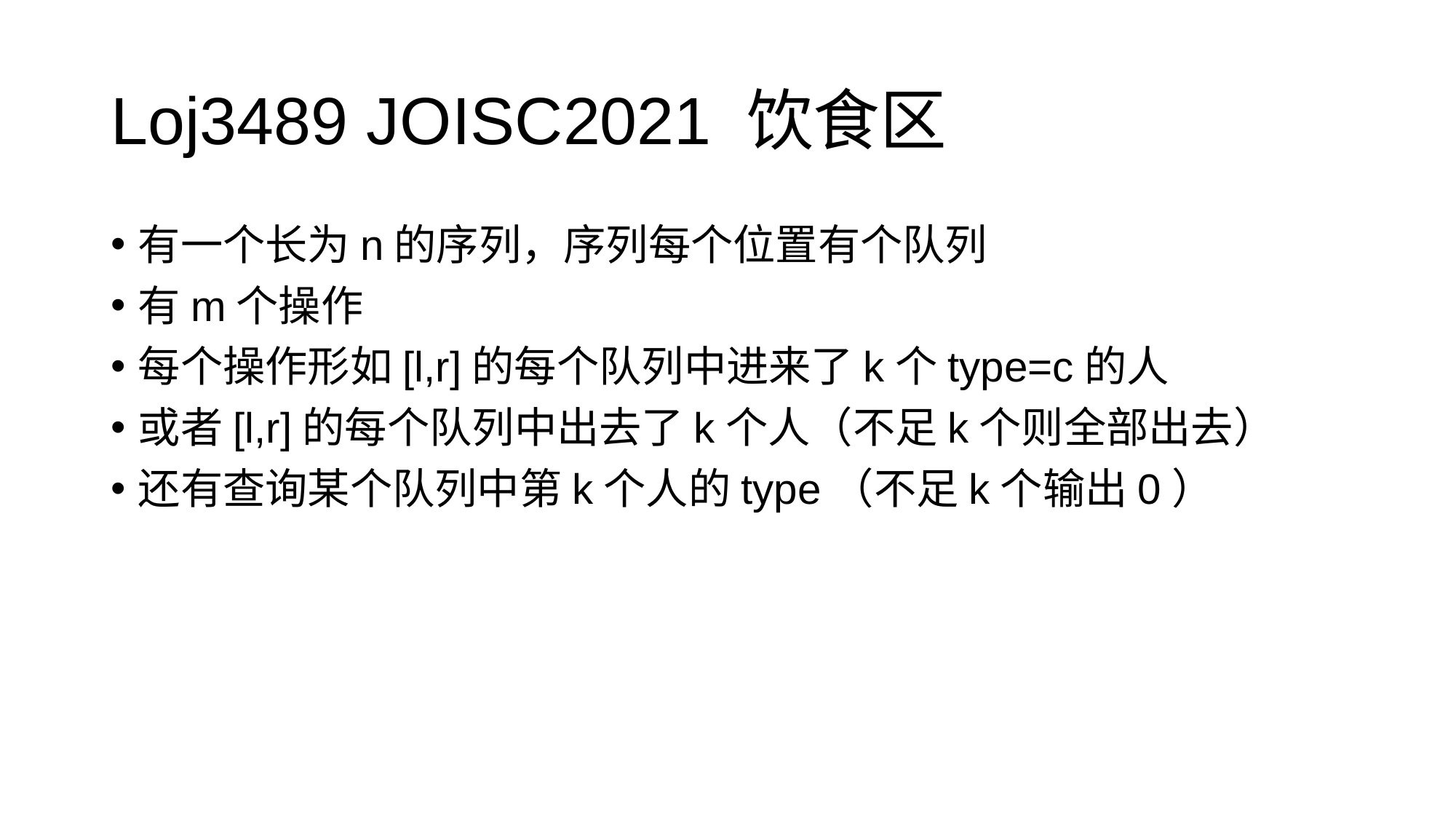

# Loj3489 JOISC2021 饮食区
有一个长为n的序列，序列每个位置有个队列
有m个操作
每个操作形如[l,r]的每个队列中进来了k个type=c的人
或者[l,r]的每个队列中出去了k个人（不足k个则全部出去）
还有查询某个队列中第k个人的type（不足k个输出0）